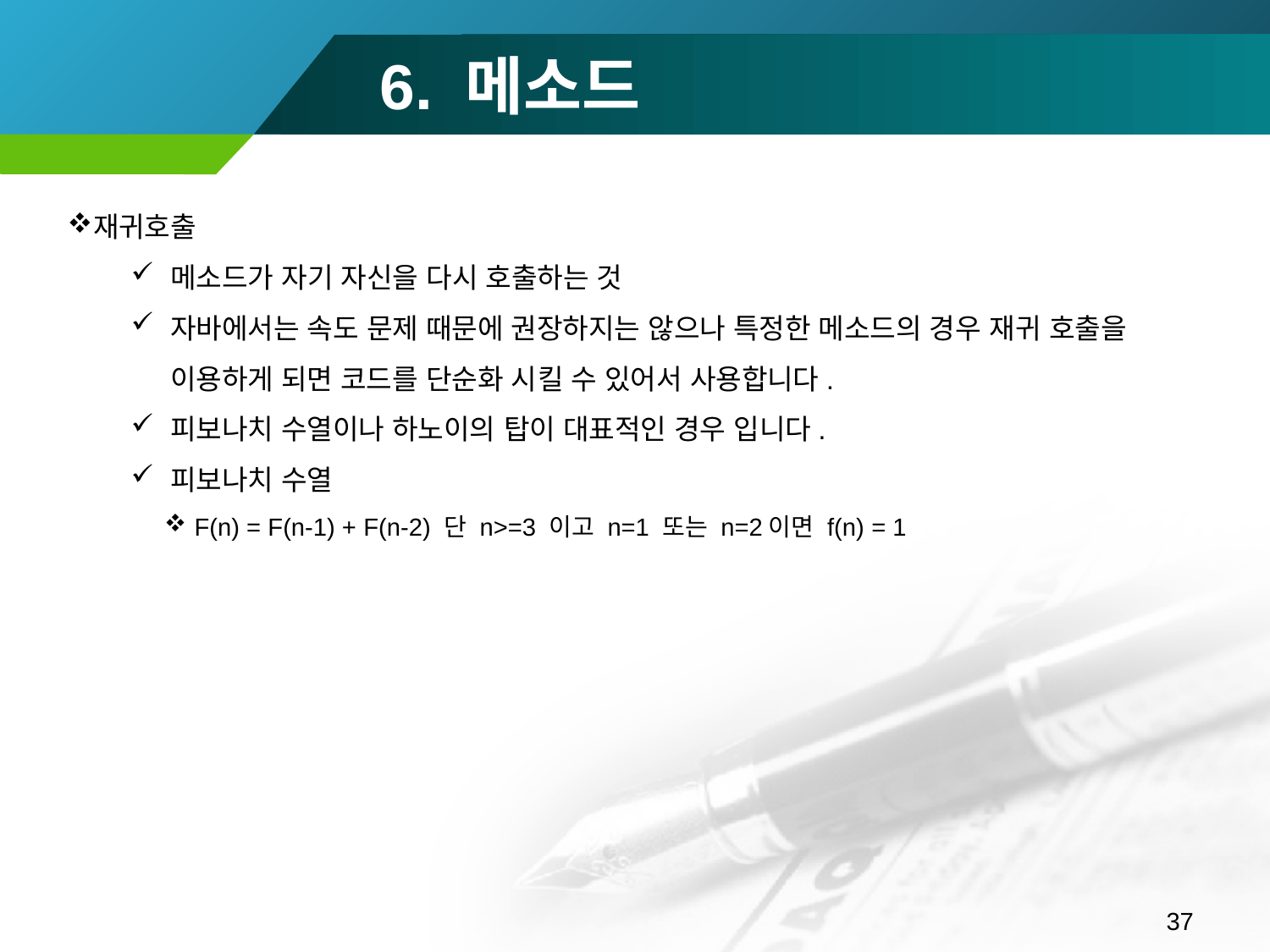

# 6. 메소드
재귀호출
메소드가 자기 자신을 다시 호출하는 것
자바에서는 속도 문제 때문에 권장하지는 않으나 특정한 메소드의 경우 재귀 호출을 이용하게 되면 코드를 단순화 시킬 수 있어서 사용합니다.
피보나치 수열이나 하노이의 탑이 대표적인 경우 입니다.
피보나치 수열
F(n) = F(n-1) + F(n-2) 단 n>=3 이고 n=1 또는 n=2이면 f(n) = 1

37